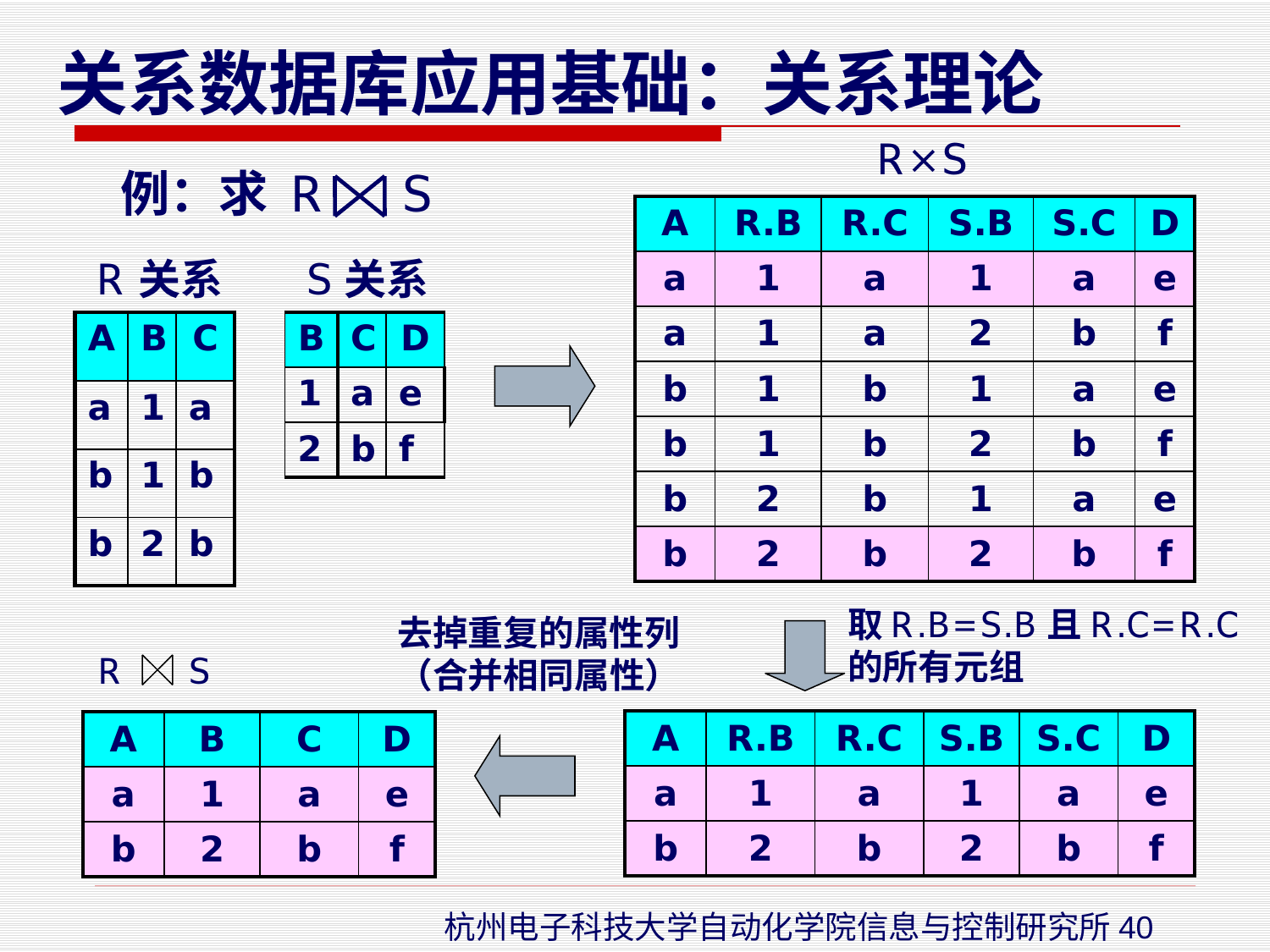

R×S
例：求 R         S

| A | R.B | R.C | S.B | S.C | D |
| --- | --- | --- | --- | --- | --- |
| a | 1 | a | 1 | a | e |
| a | 1 | a | 2 | b | f |
| b | 1 | b | 1 | a | e |
| b | 1 | b | 2 | b | f |
| b | 2 | b | 1 | a | e |
| b | 2 | b | 2 | b | f |
R关系
S关系
| A | B | C |
| --- | --- | --- |
| a | 1 | a |
| b | 1 | b |
| b | 2 | b |
| B | C | D |
| --- | --- | --- |
| 1 | a | e |
| 2 | b | f |

取R.B=S.B且R.C=R.C
的所有元组
去掉重复的属性列
（合并相同属性）

R           S

| A | R.B | R.C | S.B | S.C | D |
| --- | --- | --- | --- | --- | --- |
| a | 1 | a | 1 | a | e |
| b | 2 | b | 2 | b | f |
| A | B | C | D |
| --- | --- | --- | --- |
| a | 1 | a | e |
| b | 2 | b | f |